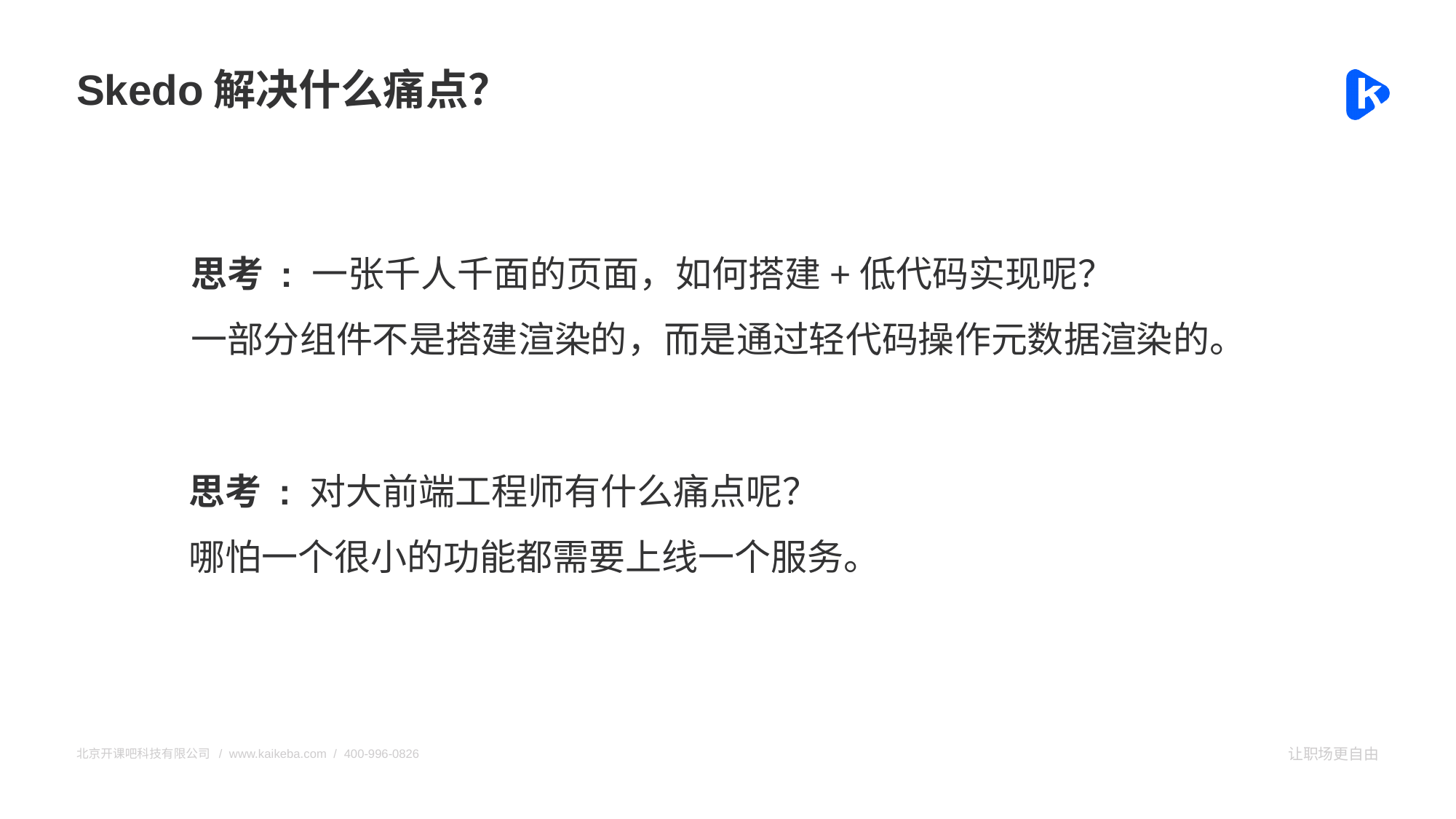

Skedo解决什么痛点？
思考 : 一张千人千面的页面，如何搭建+低代码实现呢？
一部分组件不是搭建渲染的，而是通过轻代码操作元数据渲染的。

思考 : 对大前端工程师有什么痛点呢？
哪怕一个很小的功能都需要上线一个服务。